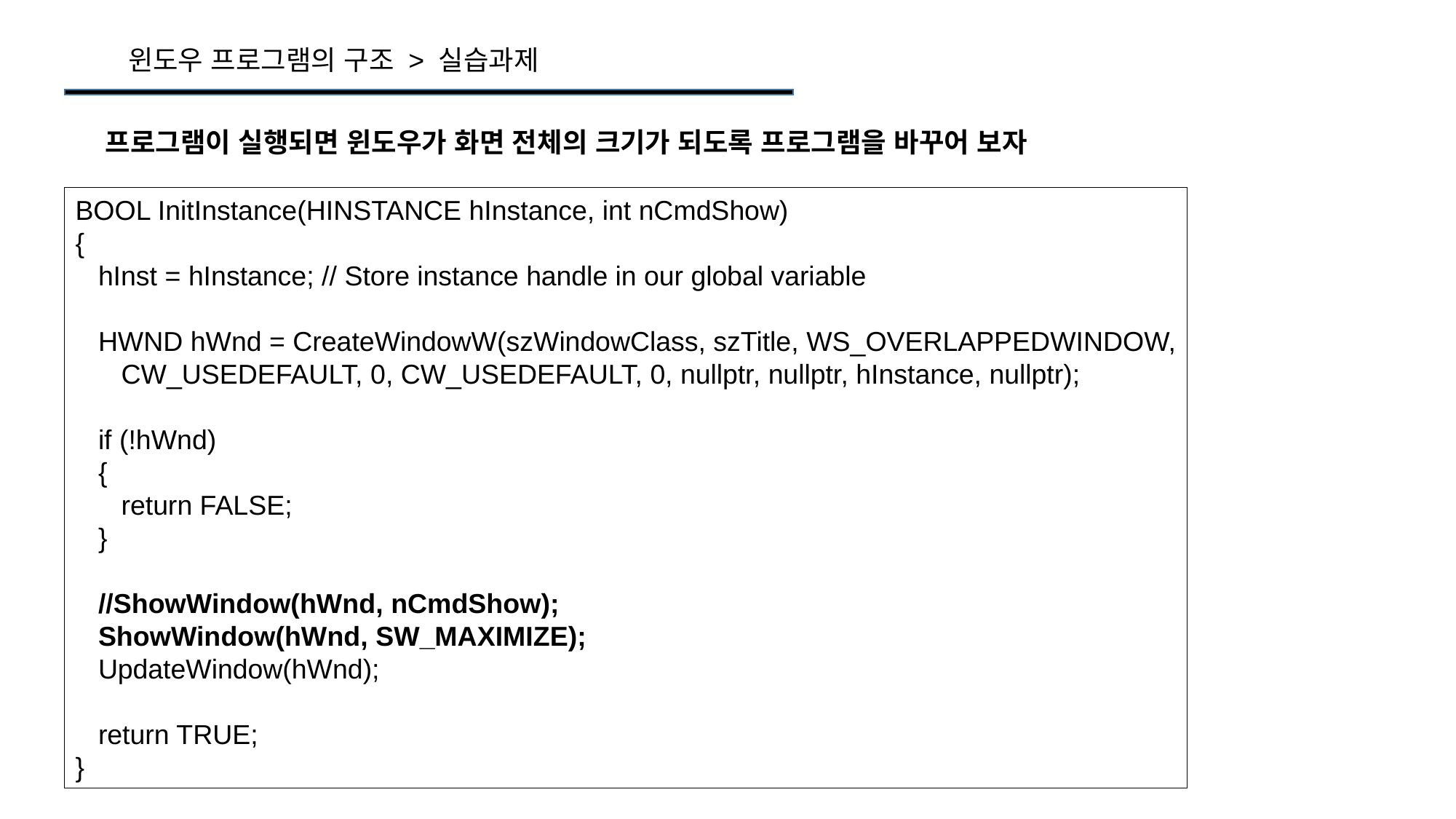

윈도우 프로그램의 구조 > 실습과제

프로그램이 실행되면 윈도우가 화면 전체의 크기가 되도록 프로그램을 바꾸어 보자
BOOL InitInstance(HINSTANCE hInstance, int nCmdShow)
{
   hInst = hInstance; // Store instance handle in our global variable

   HWND hWnd = CreateWindowW(szWindowClass, szTitle, WS_OVERLAPPEDWINDOW,
      CW_USEDEFAULT, 0, CW_USEDEFAULT, 0, nullptr, nullptr, hInstance, nullptr);

   if (!hWnd)
   {
      return FALSE;
   }

   //ShowWindow(hWnd, nCmdShow);
   ShowWindow(hWnd, SW_MAXIMIZE);
   UpdateWindow(hWnd);

   return TRUE;
}